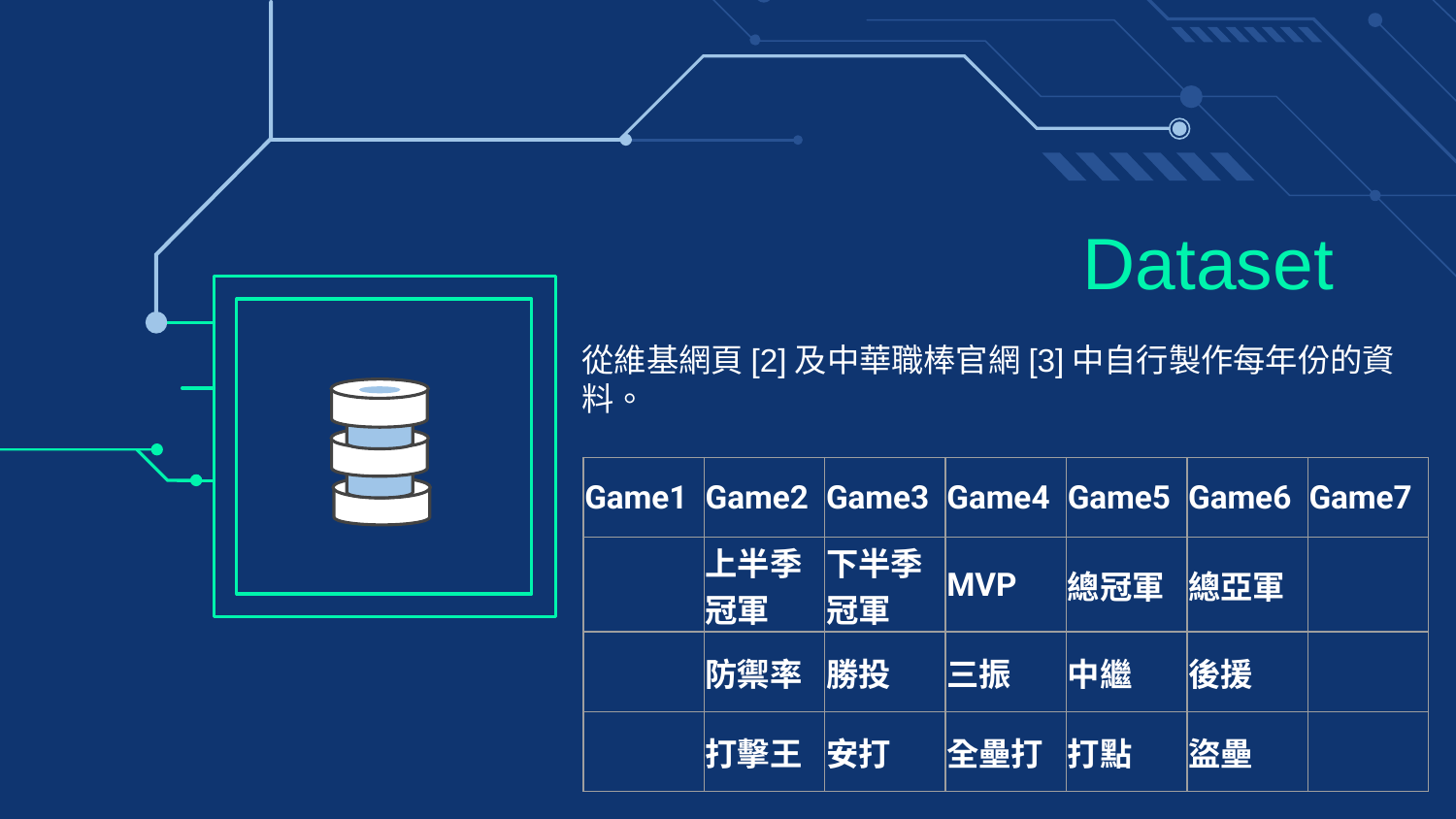

# Dataset
從維基網頁[2]及中華職棒官網[3]中自行製作每年份的資料。

| Game1 | Game2 | Game3 | Game4 | Game5 | Game6 | Game7 |
| --- | --- | --- | --- | --- | --- | --- |
|  | 上半季冠軍 | 下半季冠軍 | MVP | 總冠軍 | 總亞軍 |  |
|  | 防禦率 | 勝投 | 三振 | 中繼 | 後援 |  |
|  | 打擊王 | 安打 | 全壘打 | 打點 | 盜壘 |  |